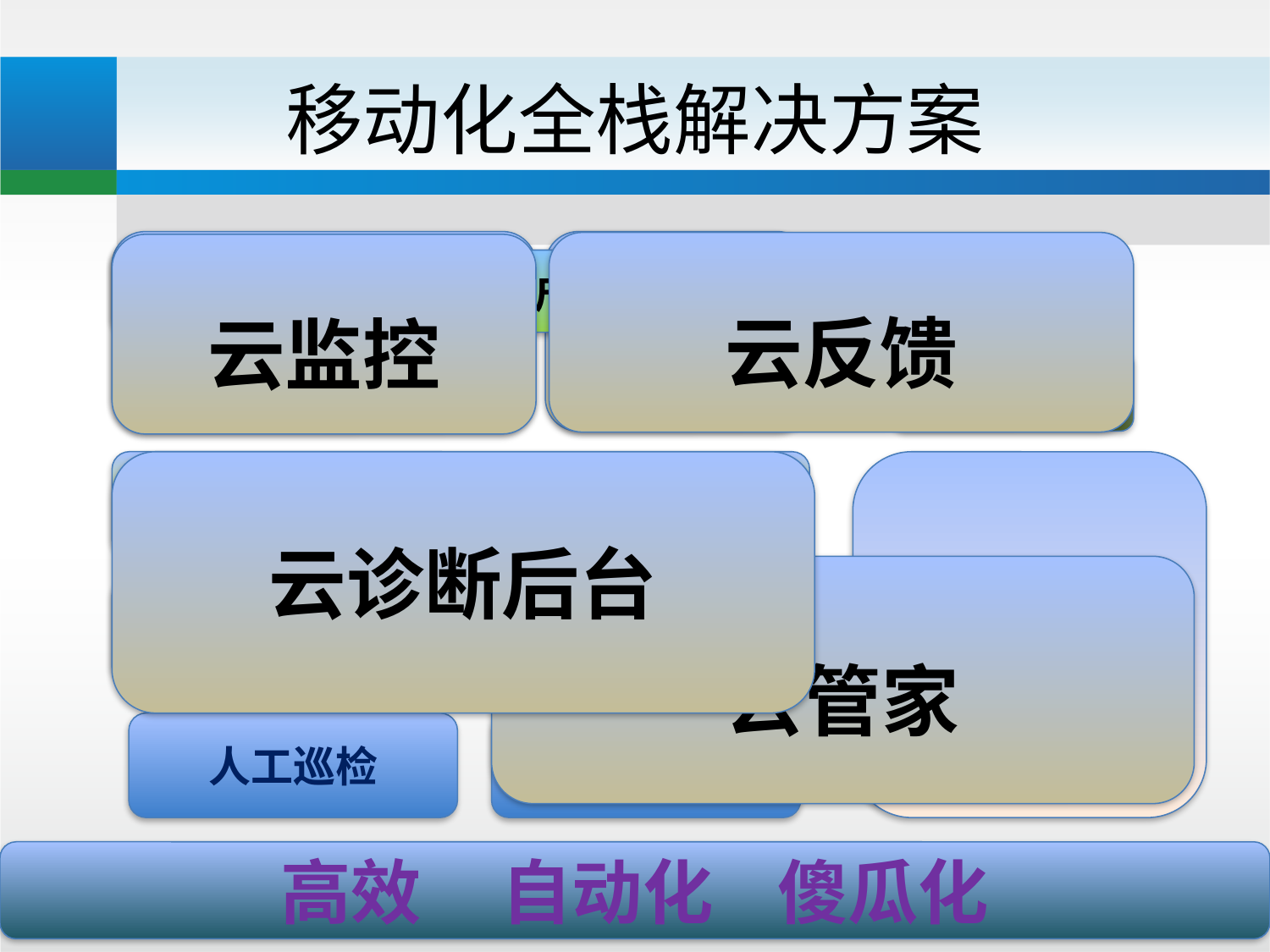

# 移动化全栈解决方案

监控、采集

反馈

云反馈

云监控
服务端
网络
客户端
用户
1v1沟通
1v1诊断
挖掘、分析
云诊断后台

定位处理异常

优化提升方案

云管家
呈现
报表
趋势图
结论
人工巡检
自动告警
高效     自动化    傻瓜化